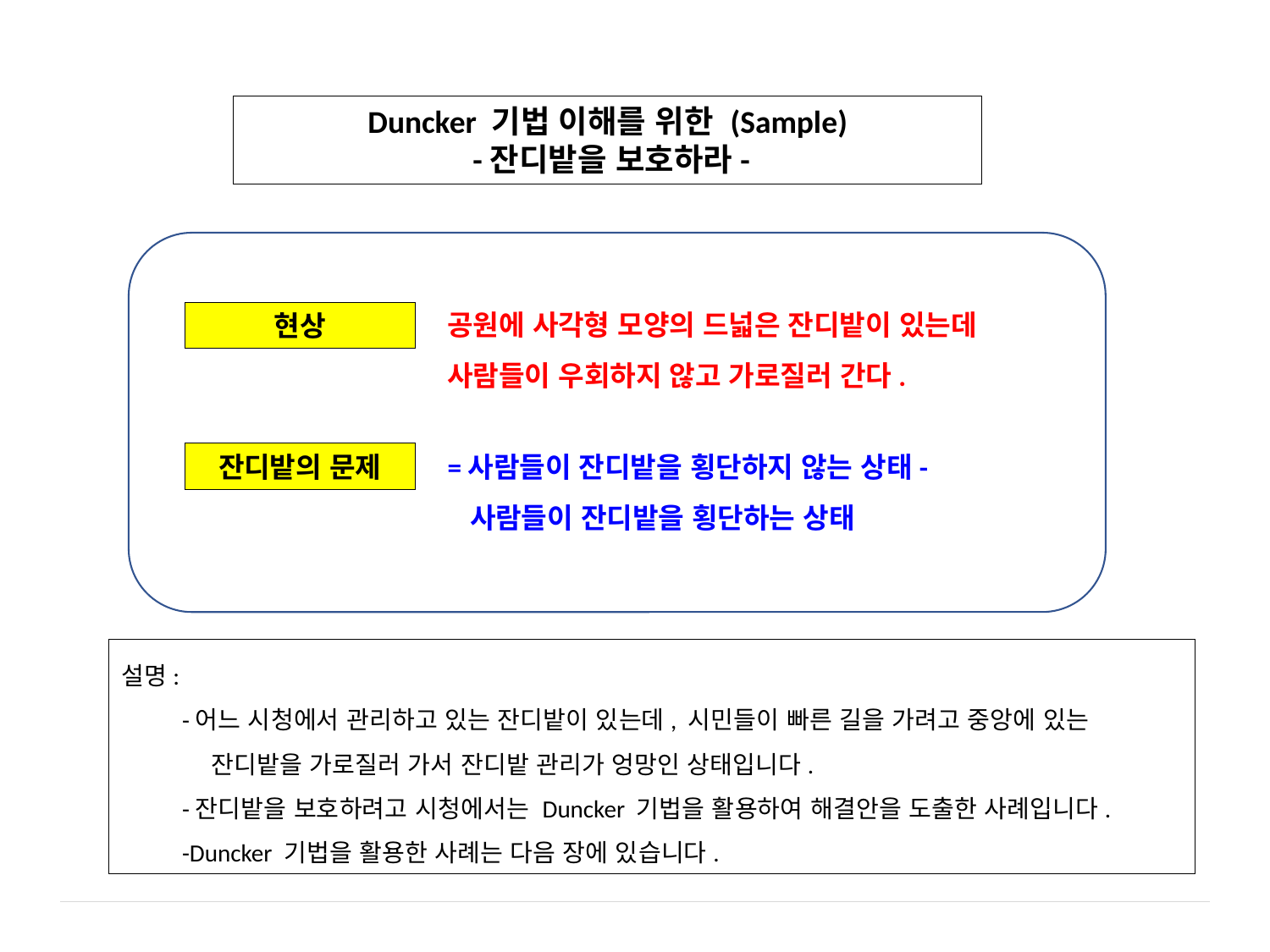

Duncker 기법 이해를 위한 (Sample)
 -잔디밭을 보호하라-

공원에 사각형 모양의 드넓은 잔디밭이 있는데
사람들이 우회하지 않고 가로질러 간다.
현상
=사람들이 잔디밭을 횡단하지 않는 상태-
  사람들이 잔디밭을 횡단하는 상태
잔디밭의 문제
설명:
           -어느 시청에서 관리하고 있는 잔디밭이 있는데, 시민들이 빠른 길을 가려고 중앙에 있는
            잔디밭을 가로질러 가서 잔디밭 관리가 엉망인 상태입니다.
           -잔디밭을 보호하려고 시청에서는 Duncker 기법을 활용하여 해결안을 도출한 사례입니다.
           -Duncker 기법을 활용한 사례는 다음 장에 있습니다.